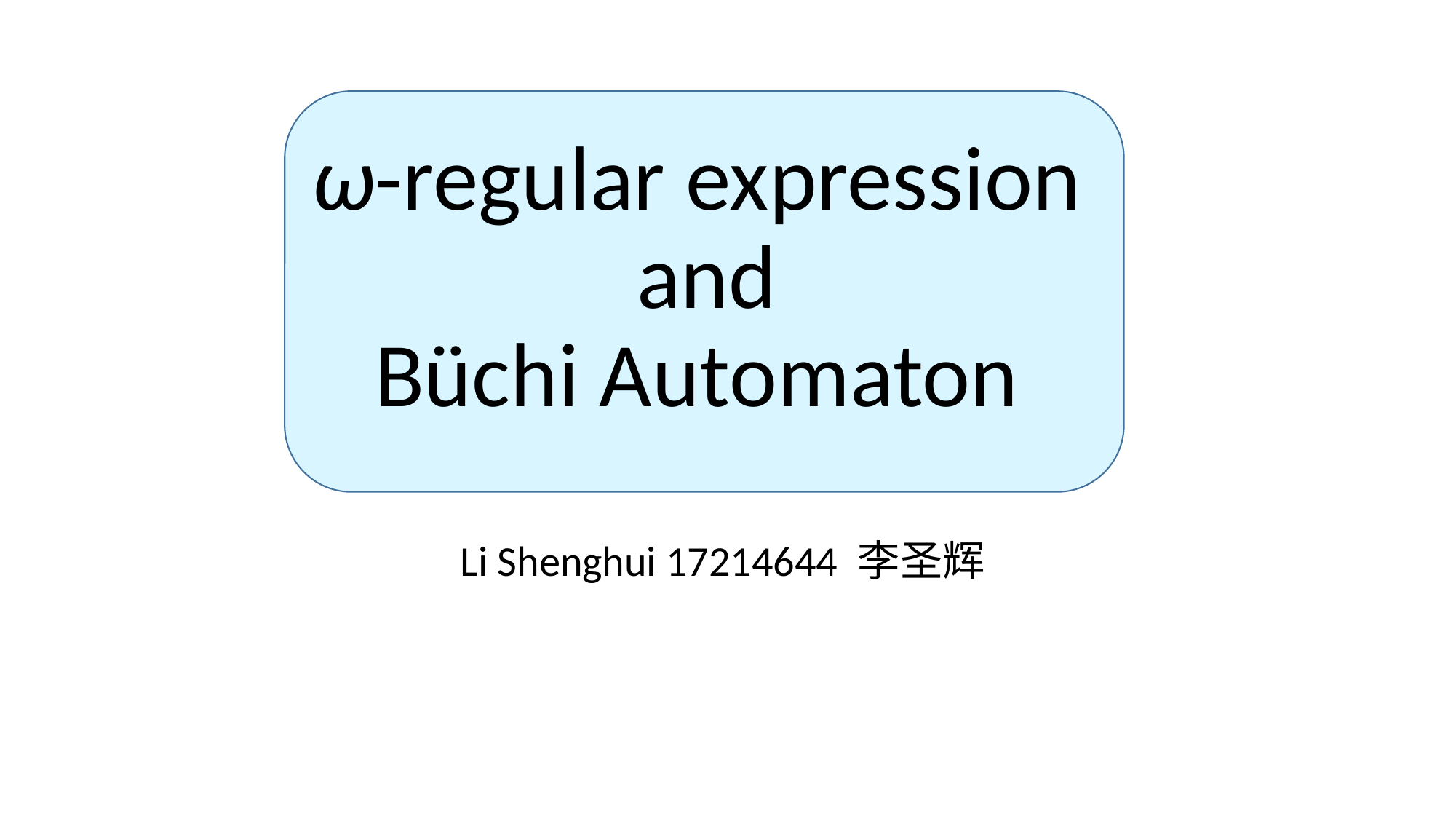

# ω-regular expression and Büchi Automaton
Li Shenghui 17214644 李圣辉